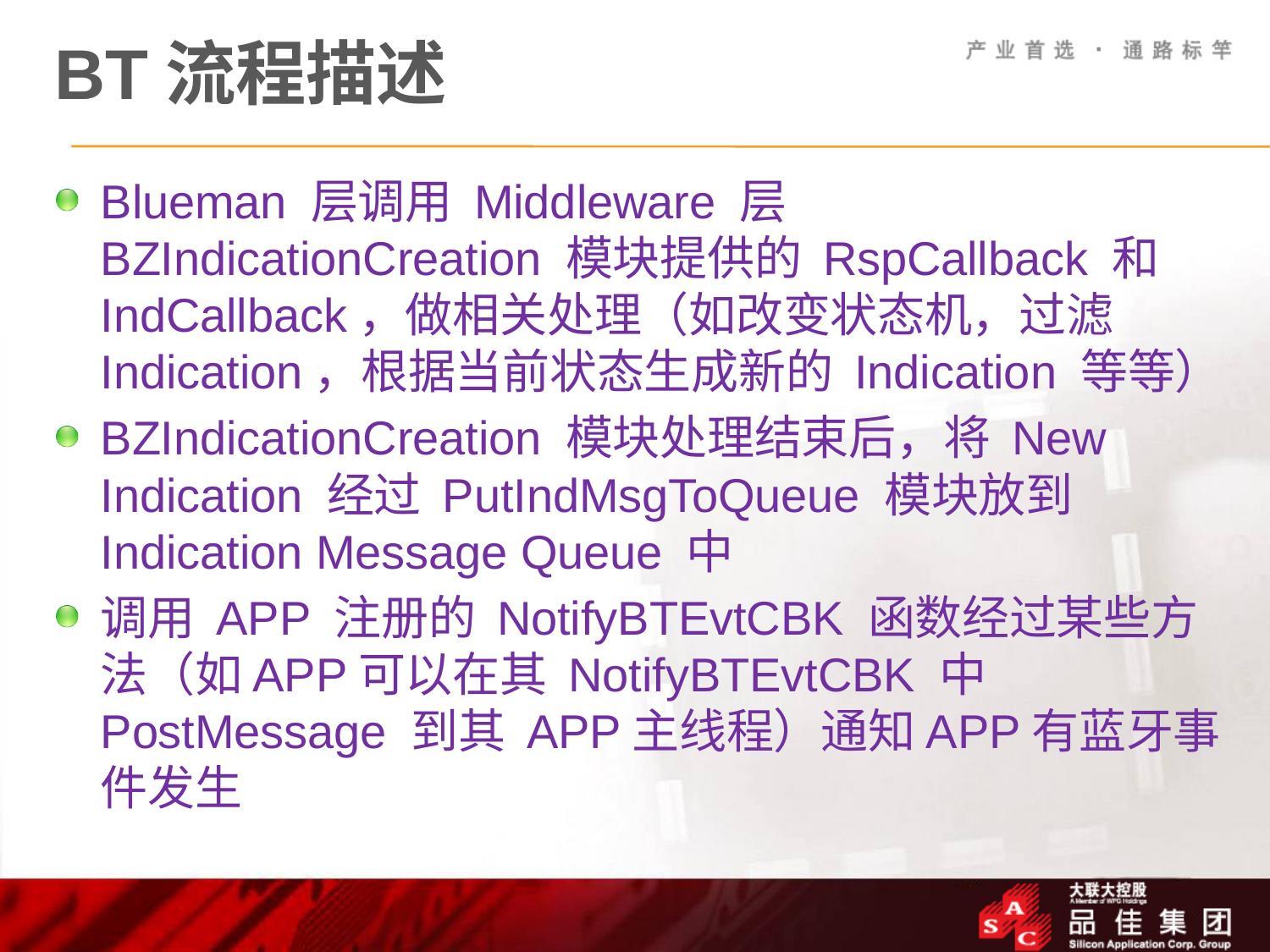

# BT流程描述
Blueman 层调用 Middleware 层BZIndicationCreation 模块提供的 RspCallback 和 IndCallback，做相关处理（如改变状态机，过滤 Indication，根据当前状态生成新的 Indication 等等）
BZIndicationCreation 模块处理结束后，将 New Indication 经过 PutIndMsgToQueue 模块放到Indication Message Queue 中
调用 APP 注册的 NotifyBTEvtCBK 函数经过某些方法（如APP可以在其 NotifyBTEvtCBK 中 PostMessage 到其 APP主线程）通知APP有蓝牙事件发生